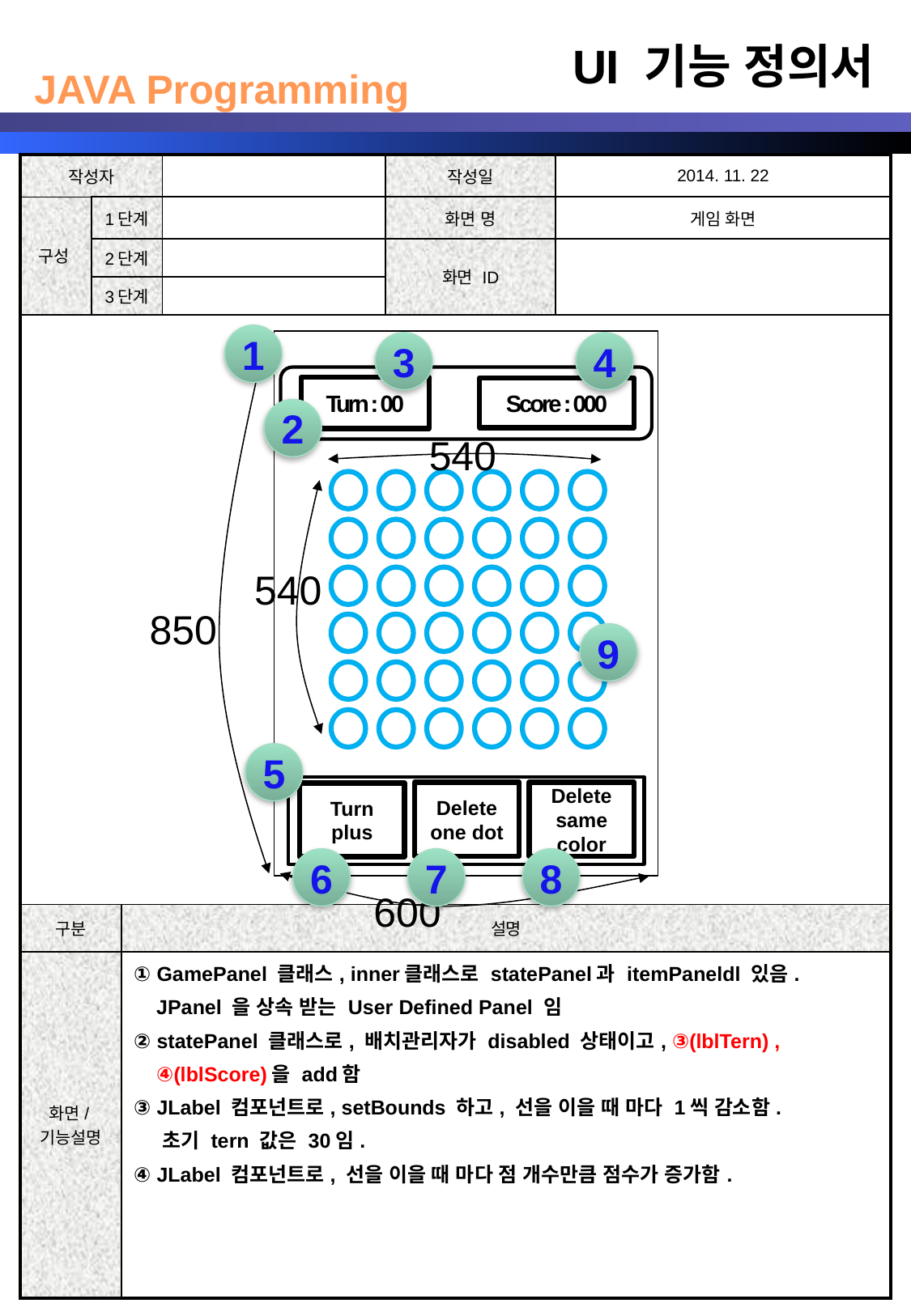

UI 기능 정의서

| 작성자 |  |  |  | 작성일 | 2014. 11. 22 |
| --- | --- | --- | --- | --- | --- |
| 구성 | 1단계 |  |  | 화면 명 | 게임 화면 |
|  | 2단계 |  |  | 화면 ID |  |
|  | 3단계 |  |  |  |  |
|  |  |  |  |  |  |
| 구분 |  | 설명 |  |  |  |
| 화면/기능설명 |  | ① GamePanel 클래스, inner클래스로 statePanel과 itemPaneldl 있음. JPanel 을 상속 받는 User Defined Panel 임 ② statePanel 클래스로, 배치관리자가 disabled 상태이고, ③(lblTern) , ④(lblScore)을 add함 ③ JLabel 컴포넌트로, setBounds 하고, 선을 이을 때 마다 1씩 감소함. 초기 tern 값은 30임. ④ JLabel 컴포넌트로, 선을 이을 때 마다 점 개수만큼 점수가 증가함. |  |  |  |

1

3
4

Turn : 00
Score : 000
2
540

540

850

9

5

Delete one dot
Delete same color
Turn plus
6
7
8
600